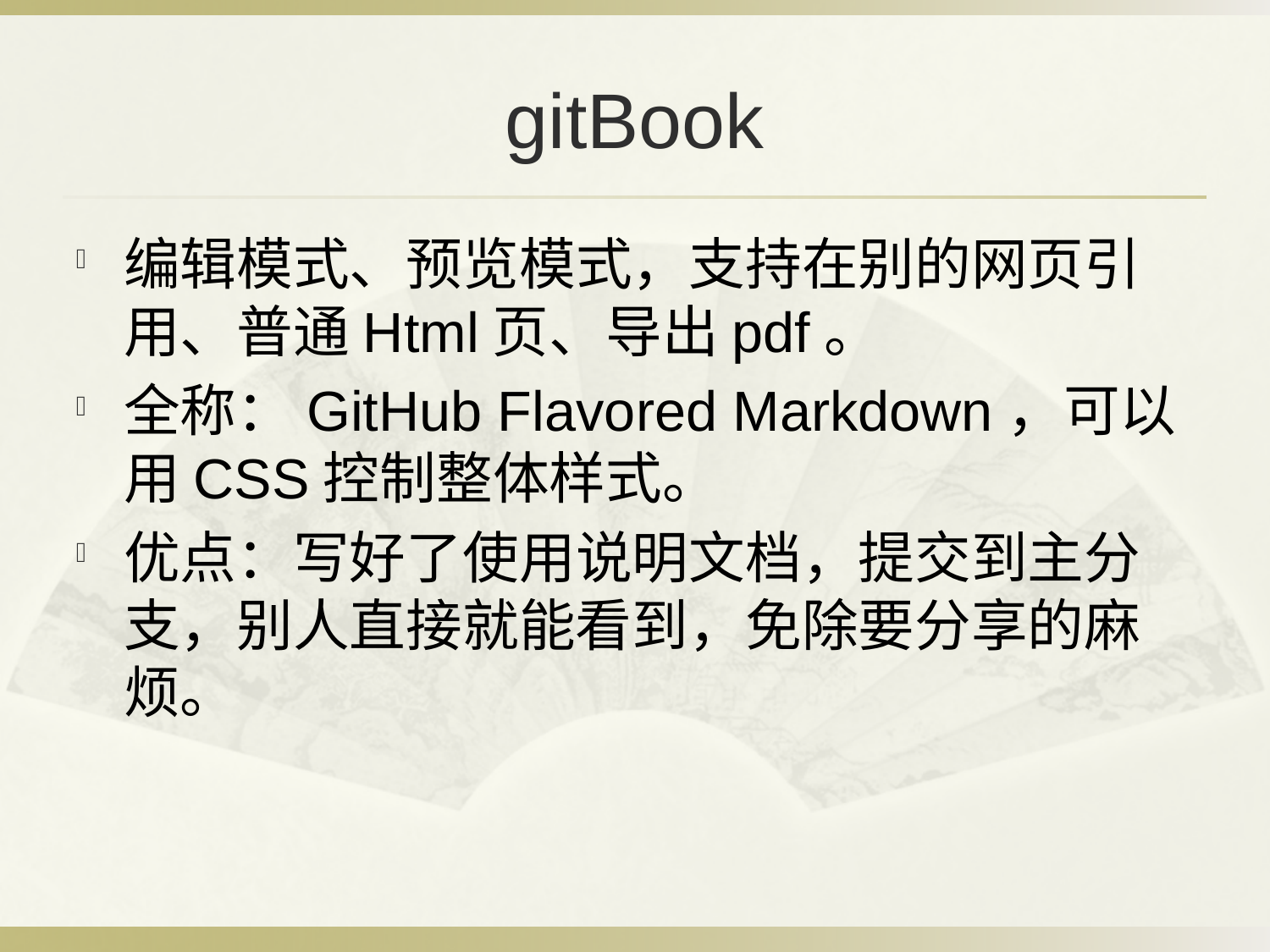

# gitBook
编辑模式、预览模式，支持在别的网页引用、普通Html页、导出pdf。
全称：GitHub Flavored Markdown，可以用CSS控制整体样式。
优点：写好了使用说明文档，提交到主分支，别人直接就能看到，免除要分享的麻烦。